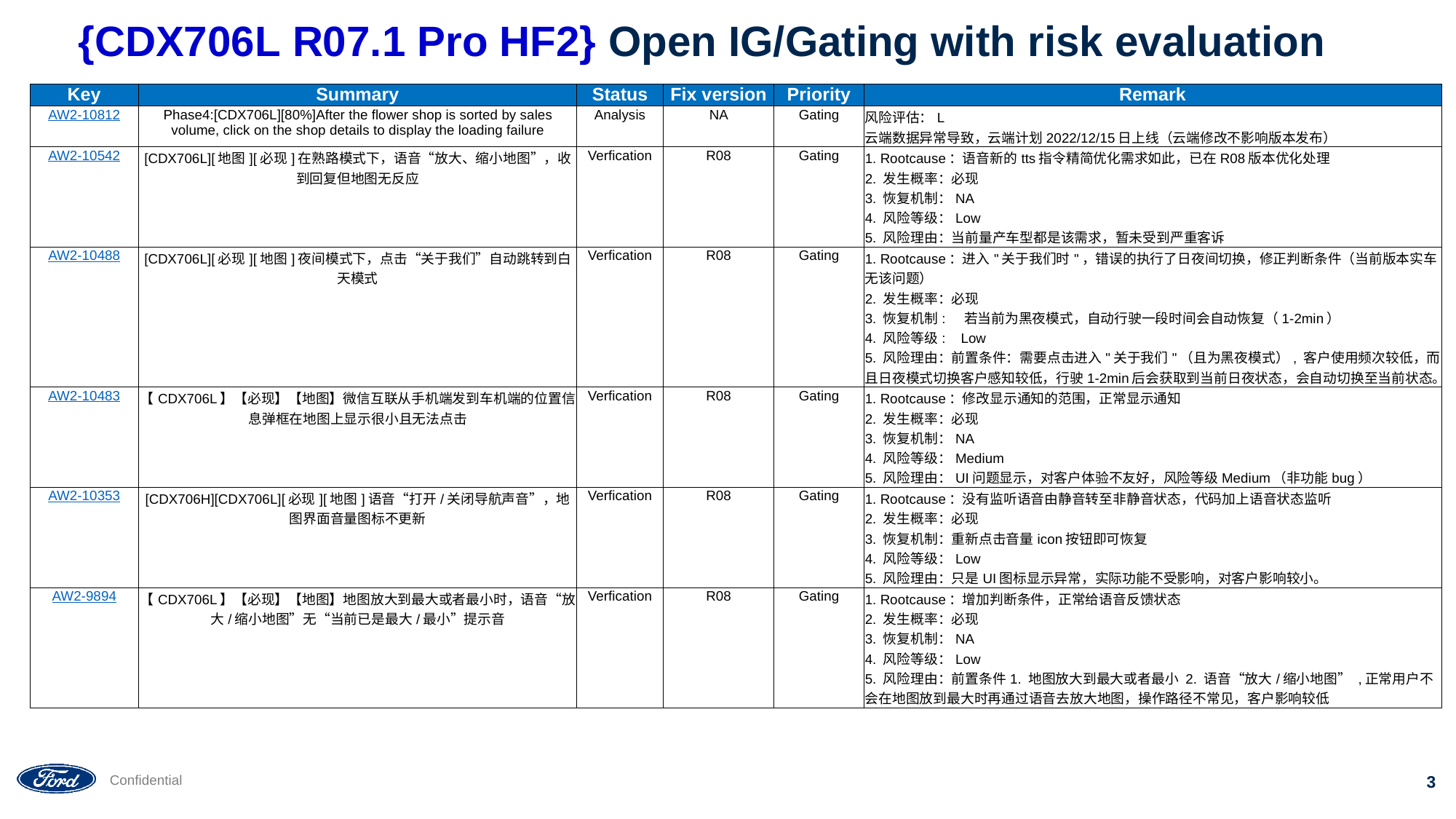

# {CDX706L R07.1 Pro HF2} Open IG/Gating with risk evaluation
| Key | Summary | Status | Fix version | Priority | Remark |
| --- | --- | --- | --- | --- | --- |
| AW2-10812 | Phase4:[CDX706L][80%]After the flower shop is sorted by sales volume, click on the shop details to display the loading failure | Analysis | NA | Gating | 风险评估：L 云端数据异常导致，云端计划2022/12/15日上线（云端修改不影响版本发布） |
| AW2-10542 | [CDX706L][地图][必现]在熟路模式下，语音“放大、缩小地图”，收到回复但地图无反应 | Verfication | R08 | Gating | 1. Rootcause：语音新的tts指令精简优化需求如此，已在R08版本优化处理 2. 发生概率：必现 3. 恢复机制：NA 4. 风险等级：Low 5. 风险理由：当前量产车型都是该需求，暂未受到严重客诉 |
| AW2-10488 | [CDX706L][必现][地图]夜间模式下，点击“关于我们”自动跳转到白天模式 | Verfication | R08 | Gating | 1. Rootcause：进入"关于我们时"，错误的执行了日夜间切换，修正判断条件（当前版本实车无该问题） 2. 发生概率：必现 3. 恢复机制: 若当前为黑夜模式，自动行驶一段时间会自动恢复（1-2min） 4. 风险等级: Low 5. 风险理由：前置条件：需要点击进入"关于我们"（且为黑夜模式）, 客户使用频次较低，而且日夜模式切换客户感知较低，行驶1-2min后会获取到当前日夜状态，会自动切换至当前状态。 |
| AW2-10483 | 【CDX706L】【必现】【地图】微信互联从手机端发到车机端的位置信息弹框在地图上显示很小且无法点击 | Verfication | R08 | Gating | 1. Rootcause：修改显示通知的范围，正常显示通知 2. 发生概率：必现 3. 恢复机制：NA 4. 风险等级：Medium 5. 风险理由：UI问题显示，对客户体验不友好，风险等级Medium（非功能bug） |
| AW2-10353 | [CDX706H][CDX706L][必现][地图]语音“打开/关闭导航声音”，地图界面音量图标不更新 | Verfication | R08 | Gating | 1. Rootcause：没有监听语音由静音转至非静音状态，代码加上语音状态监听 2. 发生概率：必现 3. 恢复机制：重新点击音量icon按钮即可恢复 4. 风险等级：Low 5. 风险理由：只是UI图标显示异常，实际功能不受影响，对客户影响较小。 |
| AW2-9894 | 【CDX706L】【必现】【地图】地图放大到最大或者最小时，语音“放大/缩小地图”无“当前已是最大/最小”提示音 | Verfication | R08 | Gating | 1. Rootcause：增加判断条件，正常给语音反馈状态 2. 发生概率：必现 3. 恢复机制：NA 4. 风险等级：Low 5. 风险理由：前置条件1. 地图放大到最大或者最小 2. 语音“放大/缩小地图” ,正常用户不会在地图放到最大时再通过语音去放大地图，操作路径不常见，客户影响较低 |